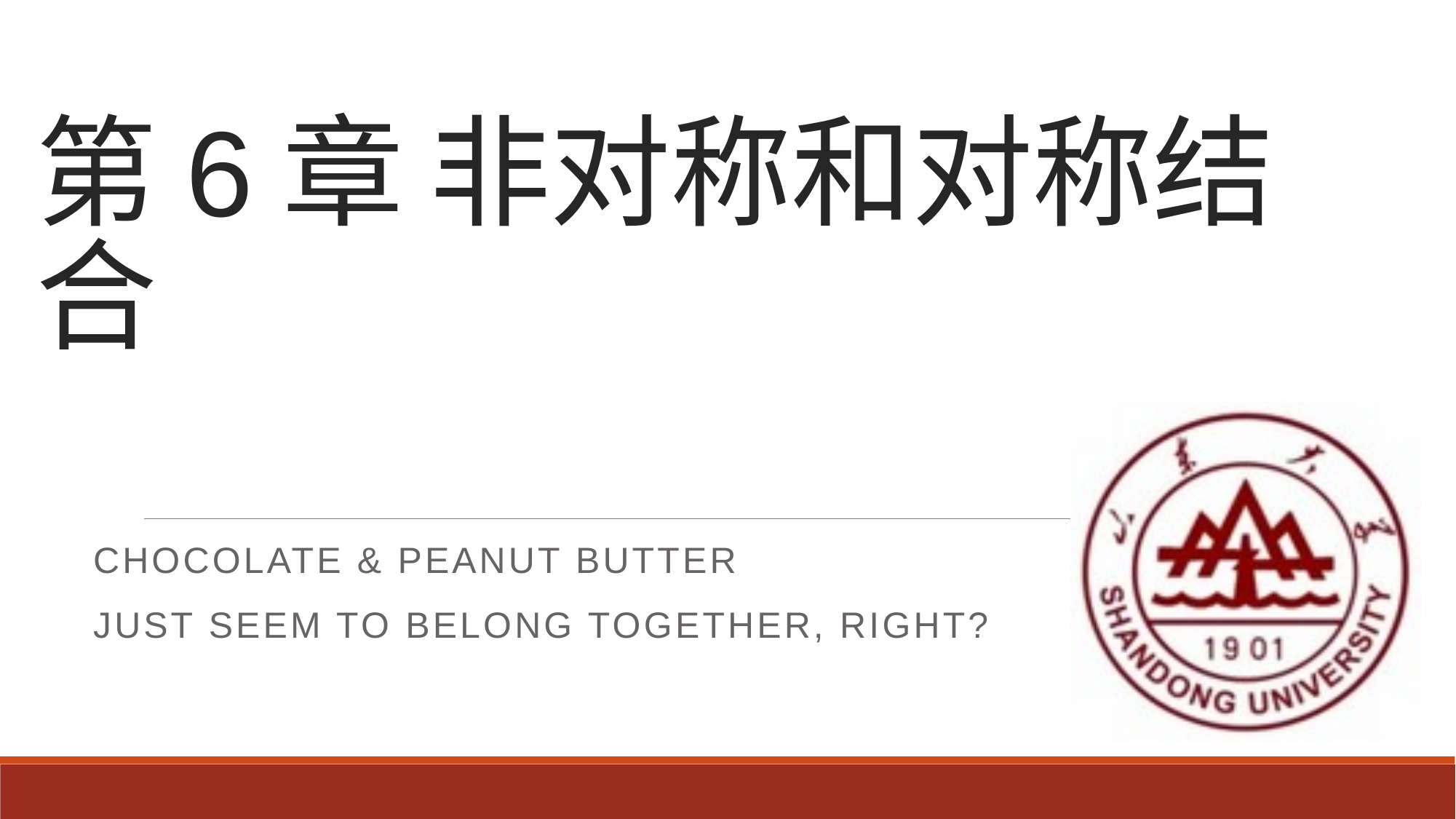

# 第6章 非对称和对称结合
Chocolate & Peanut Butter
just seem to belong together, right?